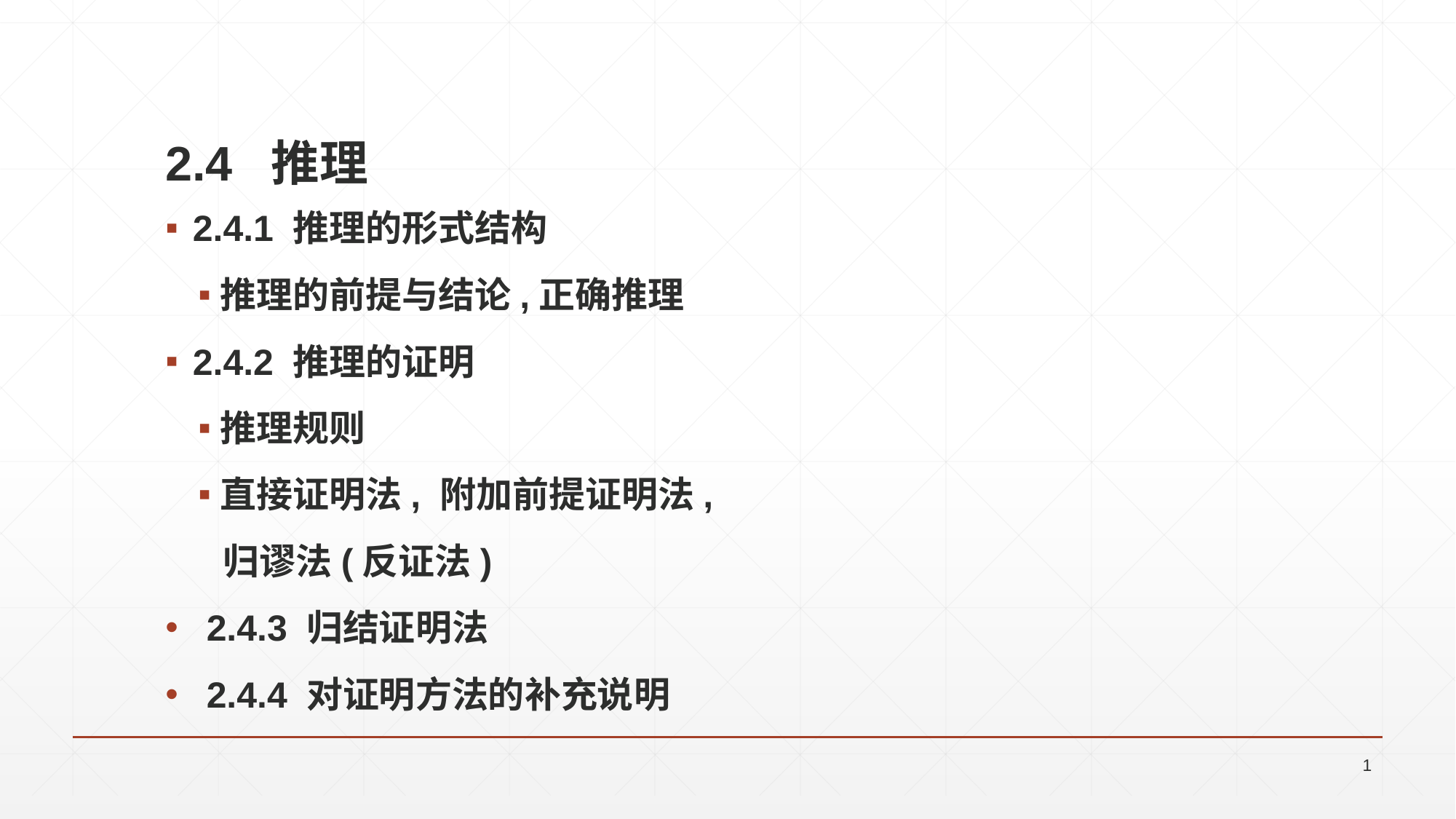

2.4  推理
2.4.1 推理的形式结构
推理的前提与结论,正确推理
2.4.2 推理的证明
推理规则
直接证明法, 附加前提证明法,
  归谬法(反证法)
2.4.3 归结证明法
2.4.4 对证明方法的补充说明
1